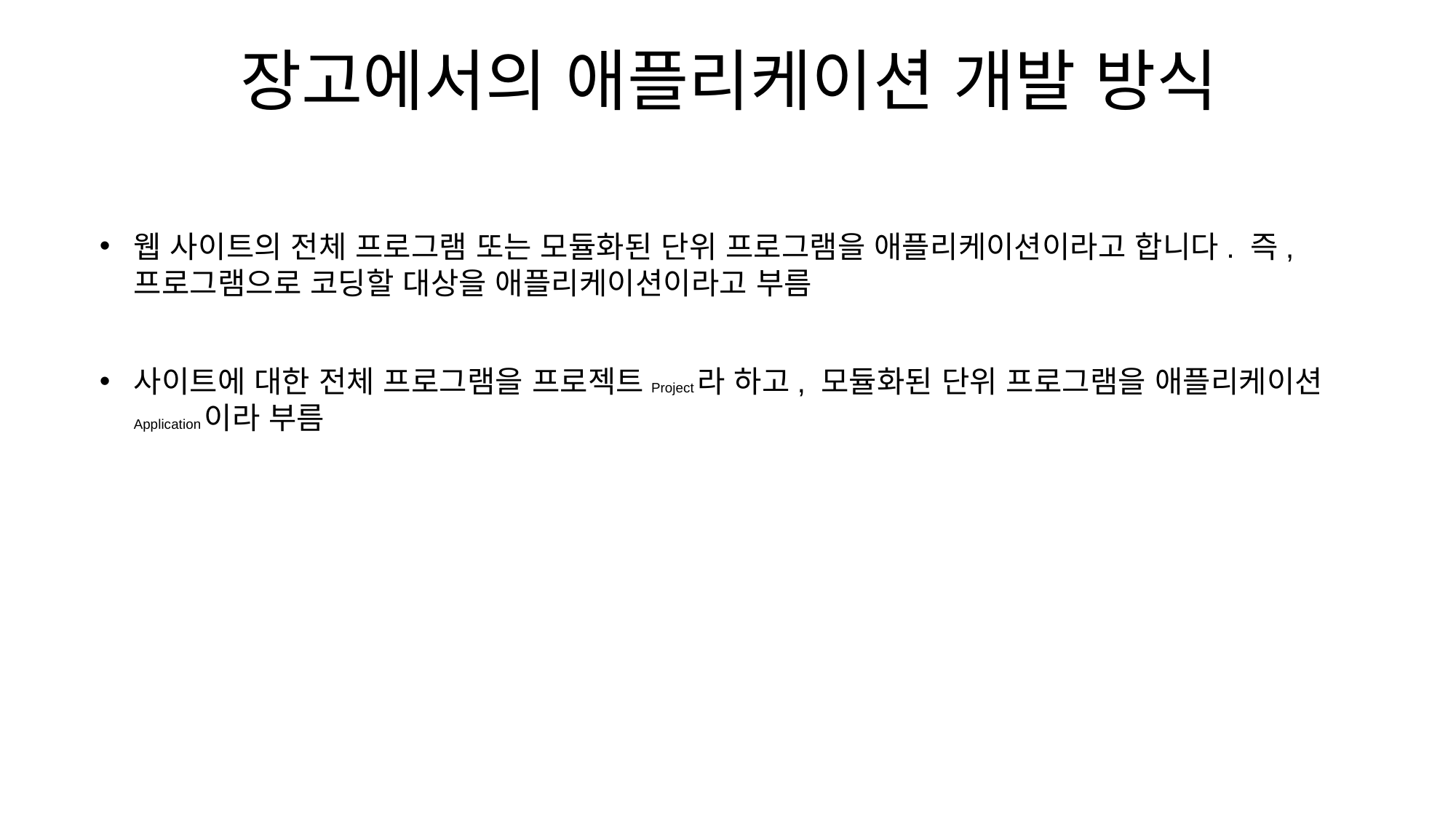

장고에서의 애플리케이션 개발 방식
웹 사이트의 전체 프로그램 또는 모듈화된 단위 프로그램을 애플리케이션이라고 합니다. 즉, 프로그램으로 코딩할 대상을 애플리케이션이라고 부름
사이트에 대한 전체 프로그램을 프로젝트Project라 하고, 모듈화된 단위 프로그램을 애플리케이션Application이라 부름